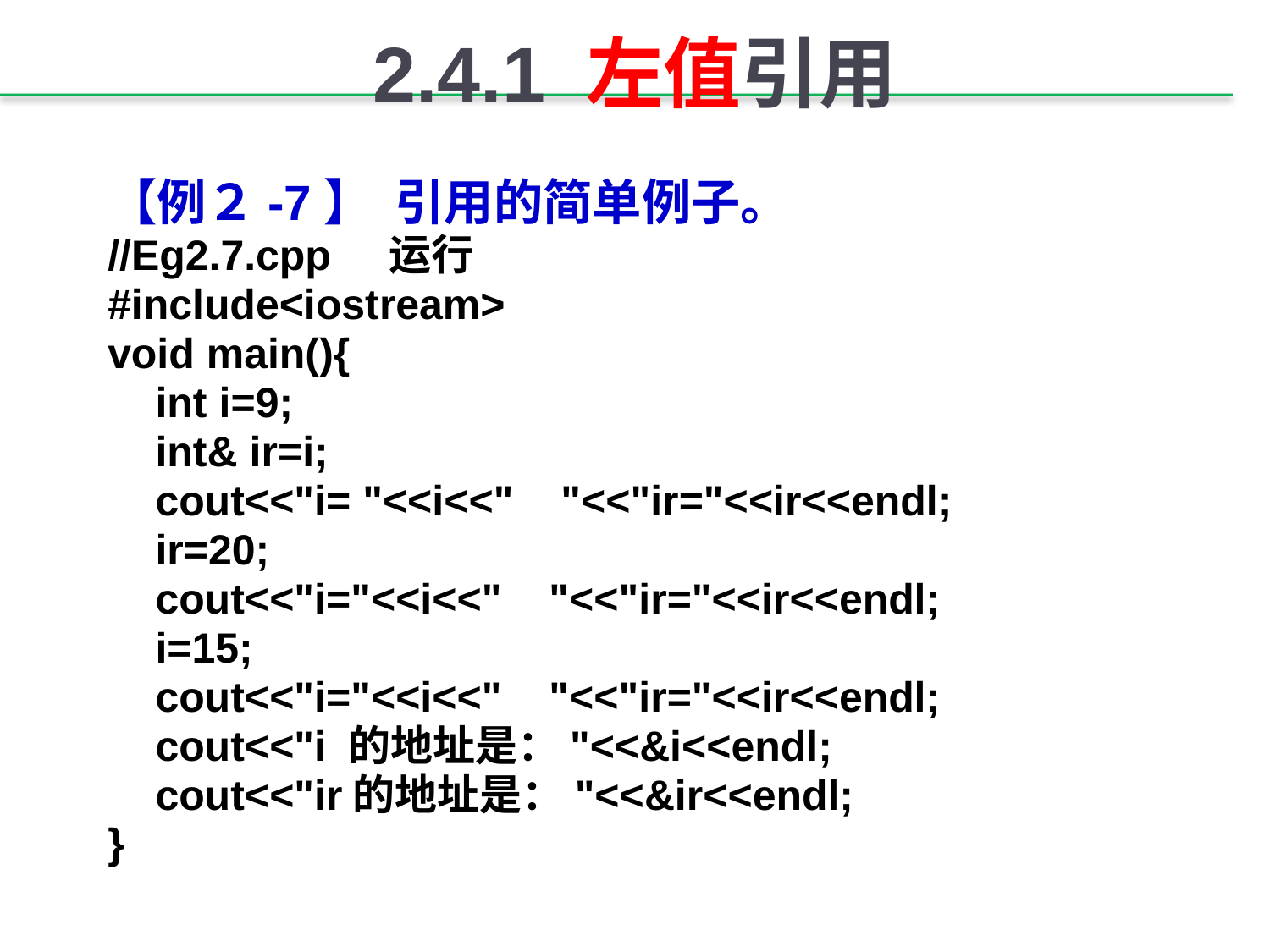

# 2.4.1 左值引用
【例２-7】  引用的简单例子。
//Eg2.7.cpp    运行
#include<iostream>
void main(){
	int i=9;
	int& ir=i;
	cout<<"i= "<<i<<"    "<<"ir="<<ir<<endl;
	ir=20;
	cout<<"i="<<i<<"    "<<"ir="<<ir<<endl;
	i=15;
	cout<<"i="<<i<<"    "<<"ir="<<ir<<endl;
	cout<<"i 的地址是："<<&i<<endl;
	cout<<"ir的地址是："<<&ir<<endl;
}